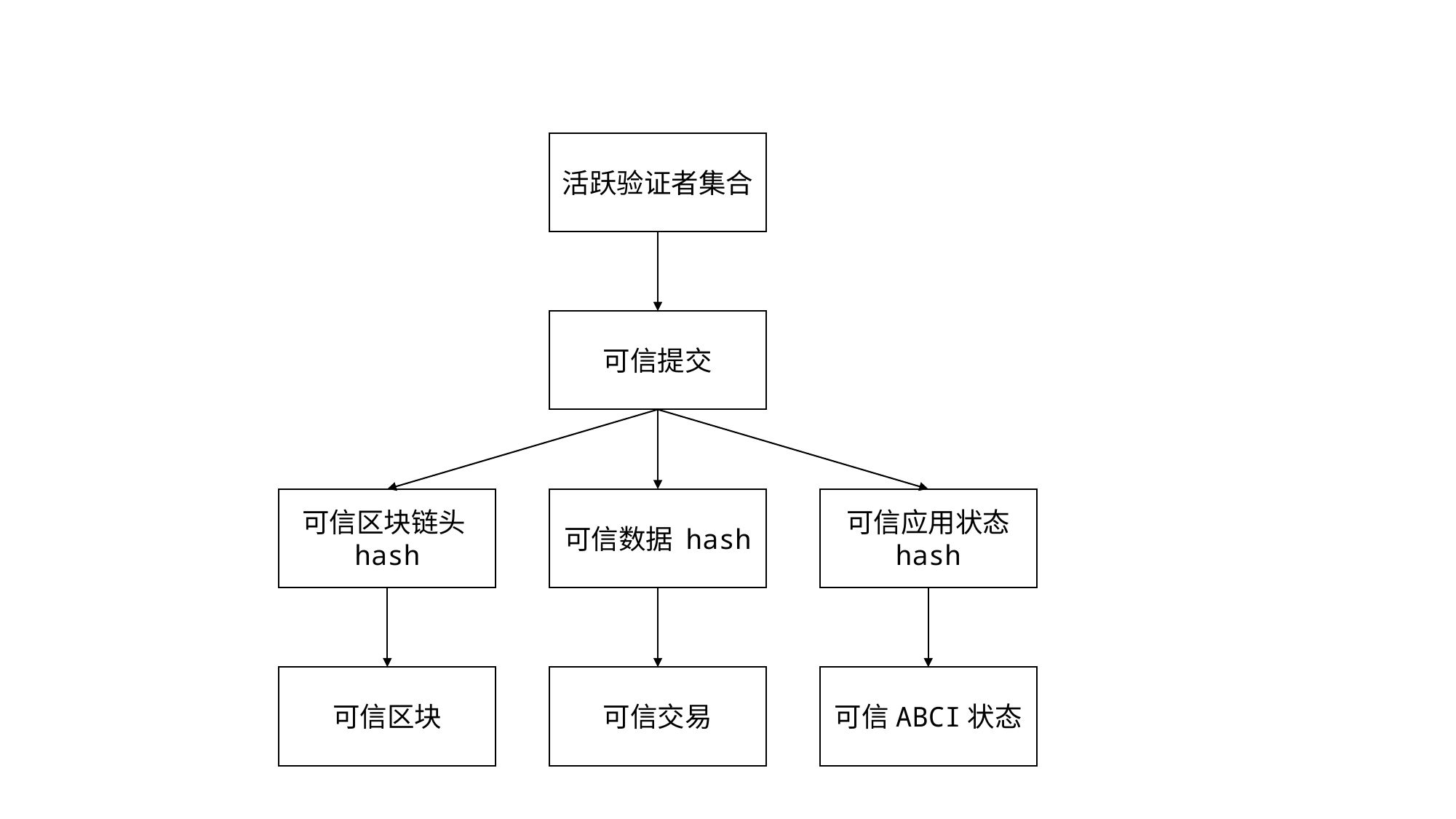

活跃验证者集合
可信提交
可信区块链头hash
可信数据 hash
可信应用状态 hash
可信区块
可信交易
可信ABCI状态